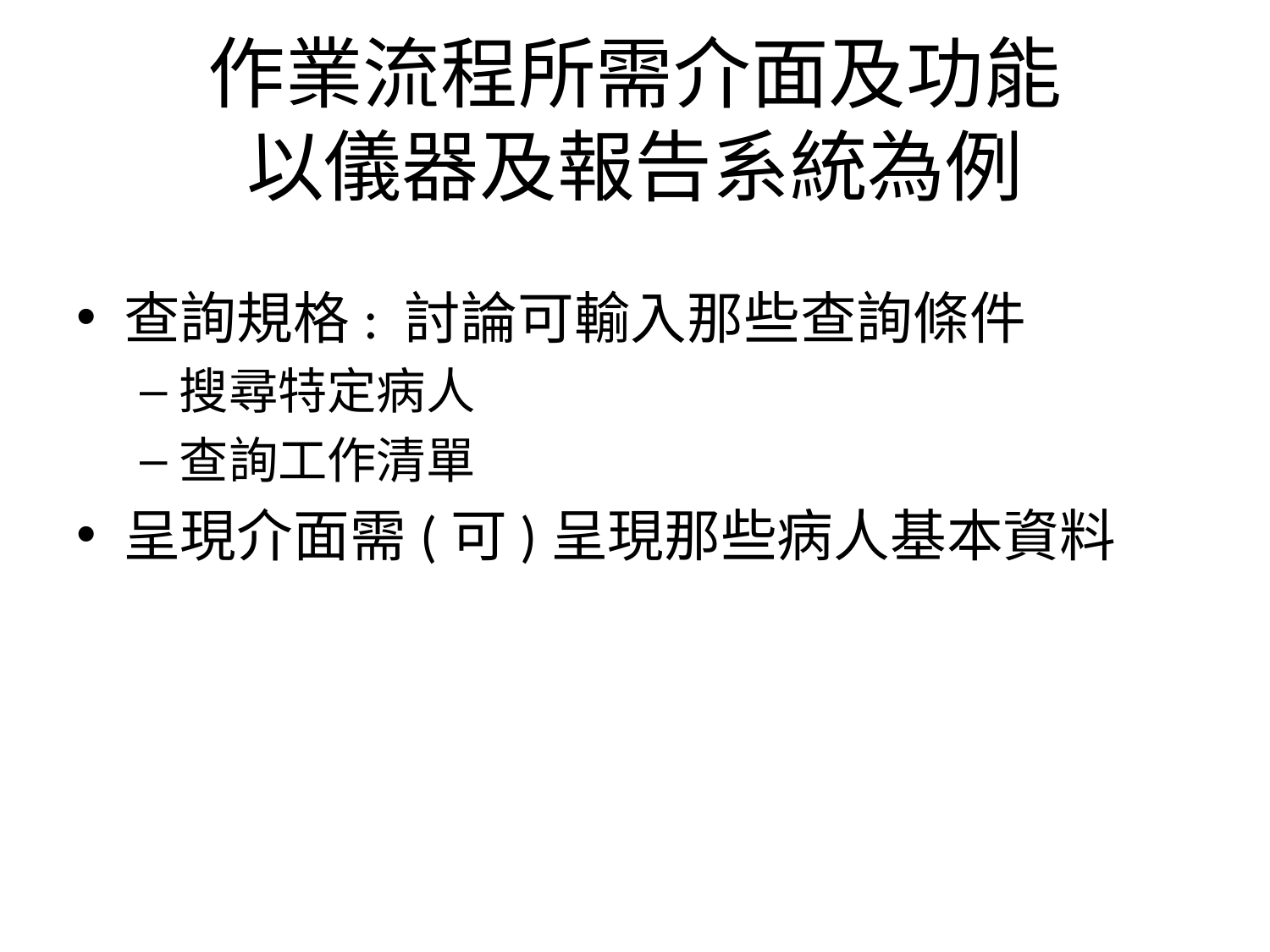

# 作業流程所需介面及功能 以儀器及報告系統為例
查詢規格: 討論可輸入那些查詢條件
搜尋特定病人
查詢工作清單
呈現介面需(可)呈現那些病人基本資料